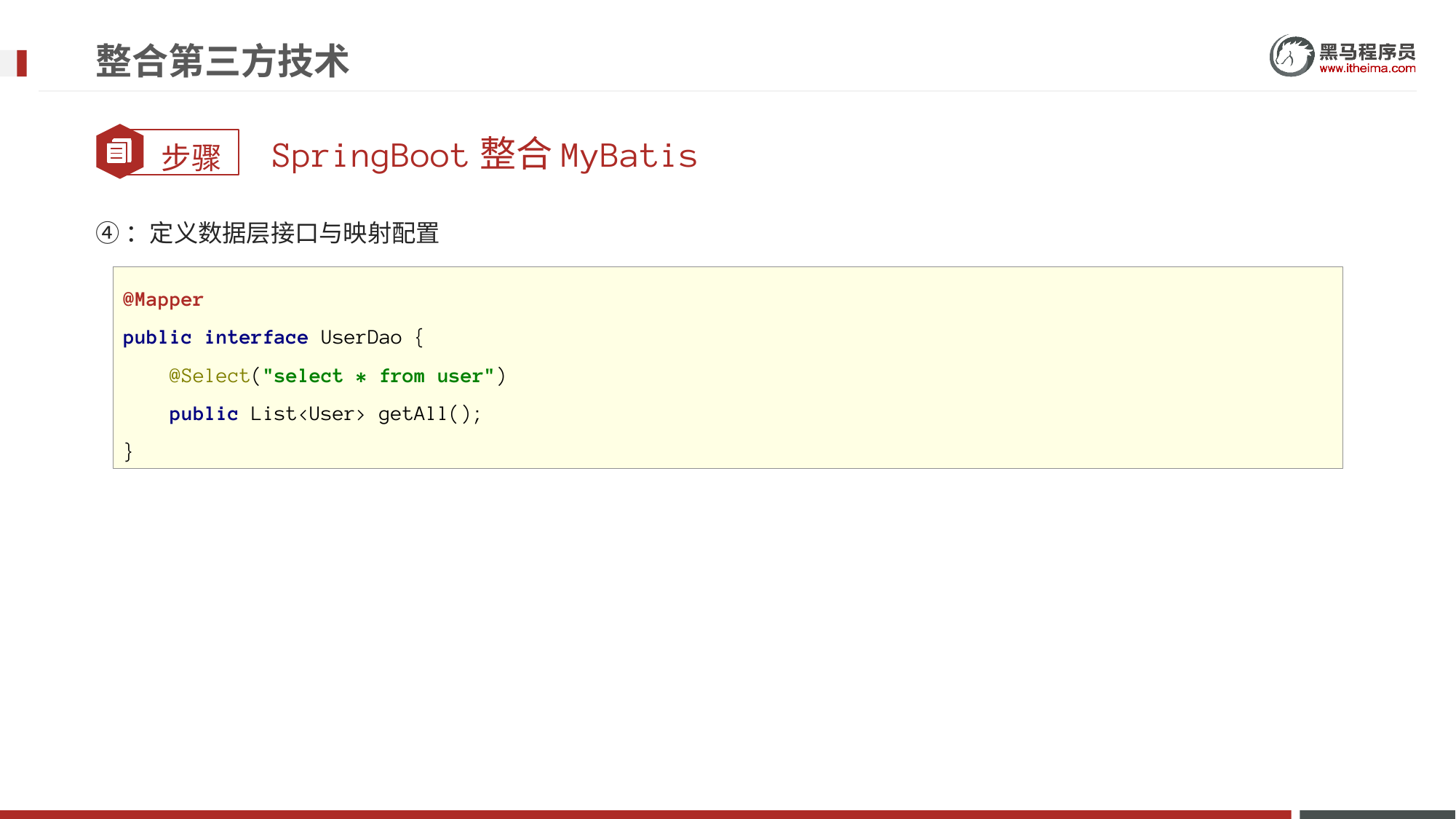

# 整合第三方技术
SpringBoot整合MyBatis
④：定义数据层接口与映射配置
@Mapper
public interface UserDao {
    @Select("select * from user")
    public List<User> getAll();
}